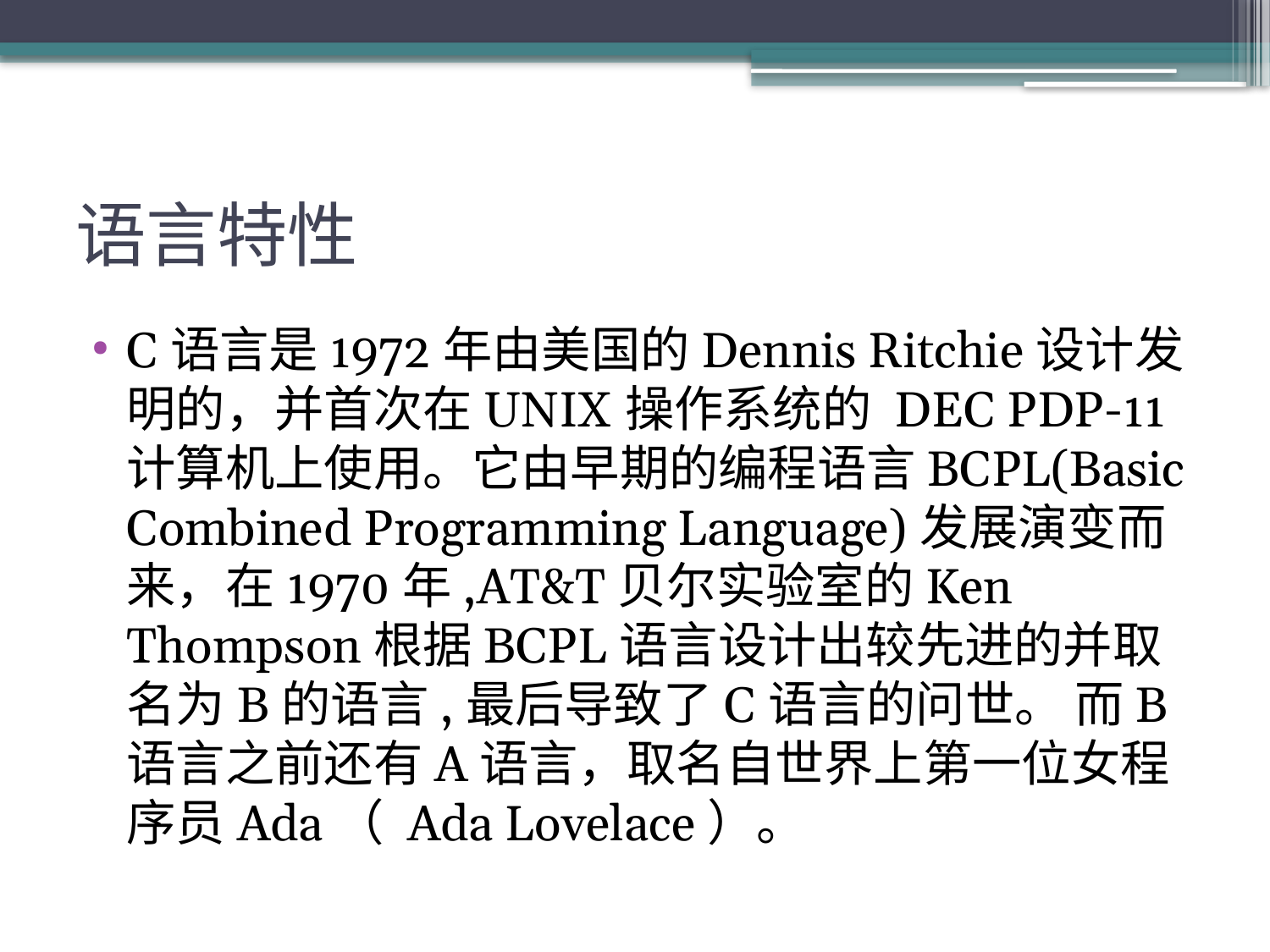

# 语言特性
C语言是1972年由美国的Dennis Ritchie设计发明的，并首次在UNIX操作系统的 DEC PDP-11 计算机上使用。它由早期的编程语言BCPL(Basic Combined Programming Language)发展演变而来，在1970年,AT&T贝尔实验室的Ken Thompson根据BCPL语言设计出较先进的并取名为B的语言,最后导致了C语言的问世。 而B语言之前还有A语言，取名自世界上第一位女程序员Ada（ Ada Lovelace）。